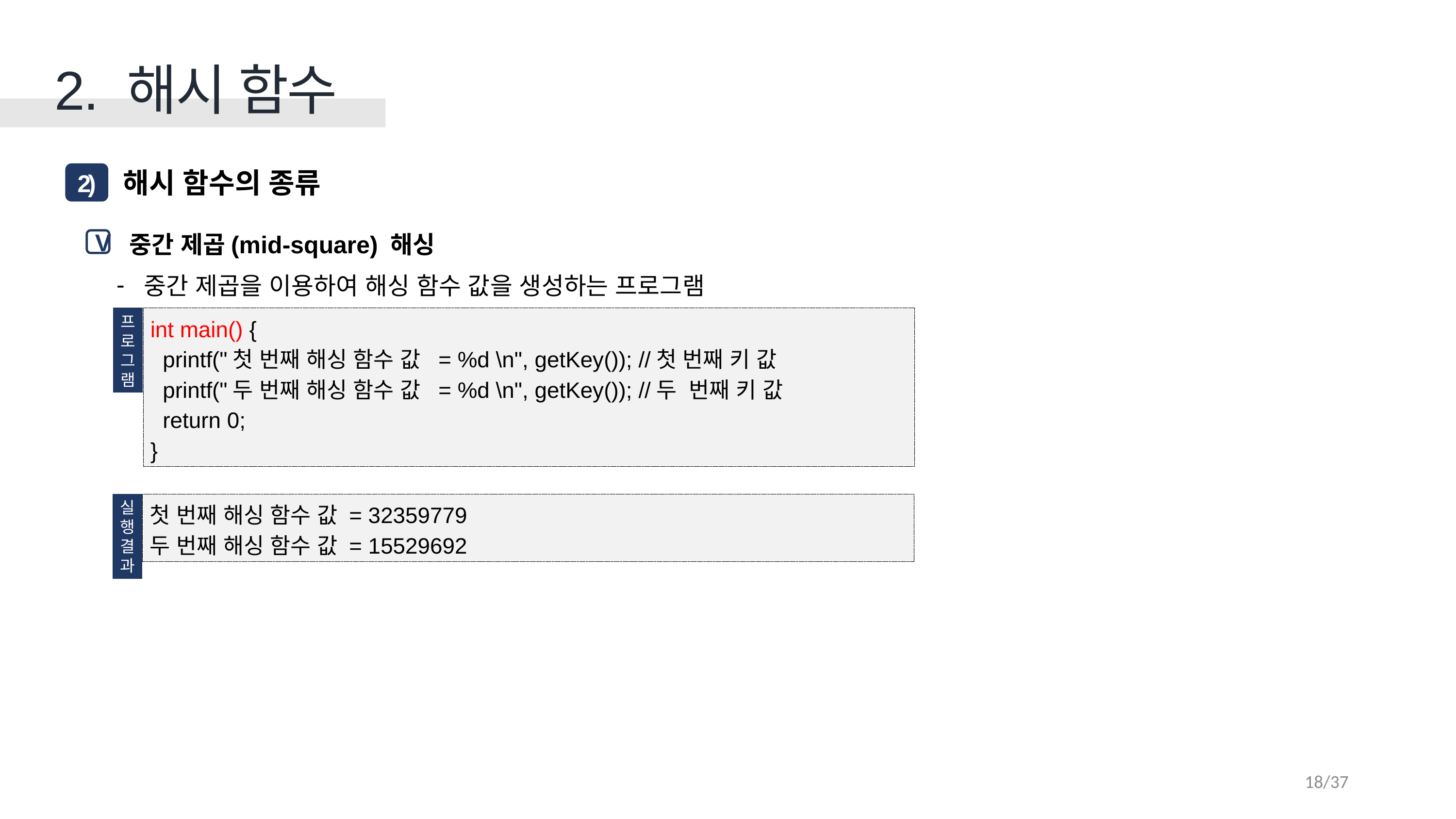

2. 해시 함수

 해시 함수의 종류
2)
 중간 제곱(mid-square) 해싱

중간 제곱을 이용하여 해싱 함수 값을 생성하는 프로그램
V
프
로
그
램
int main() {
  printf("첫 번째 해싱 함수 값  = %d \n", getKey()); //첫 번째 키 값
  printf("두 번째 해싱 함수 값  = %d \n", getKey()); //두  번째 키 값
  return 0;
}
실
행
결
과
첫 번째 해싱 함수 값 = 32359779
두 번째 해싱 함수 값 = 15529692
18/37